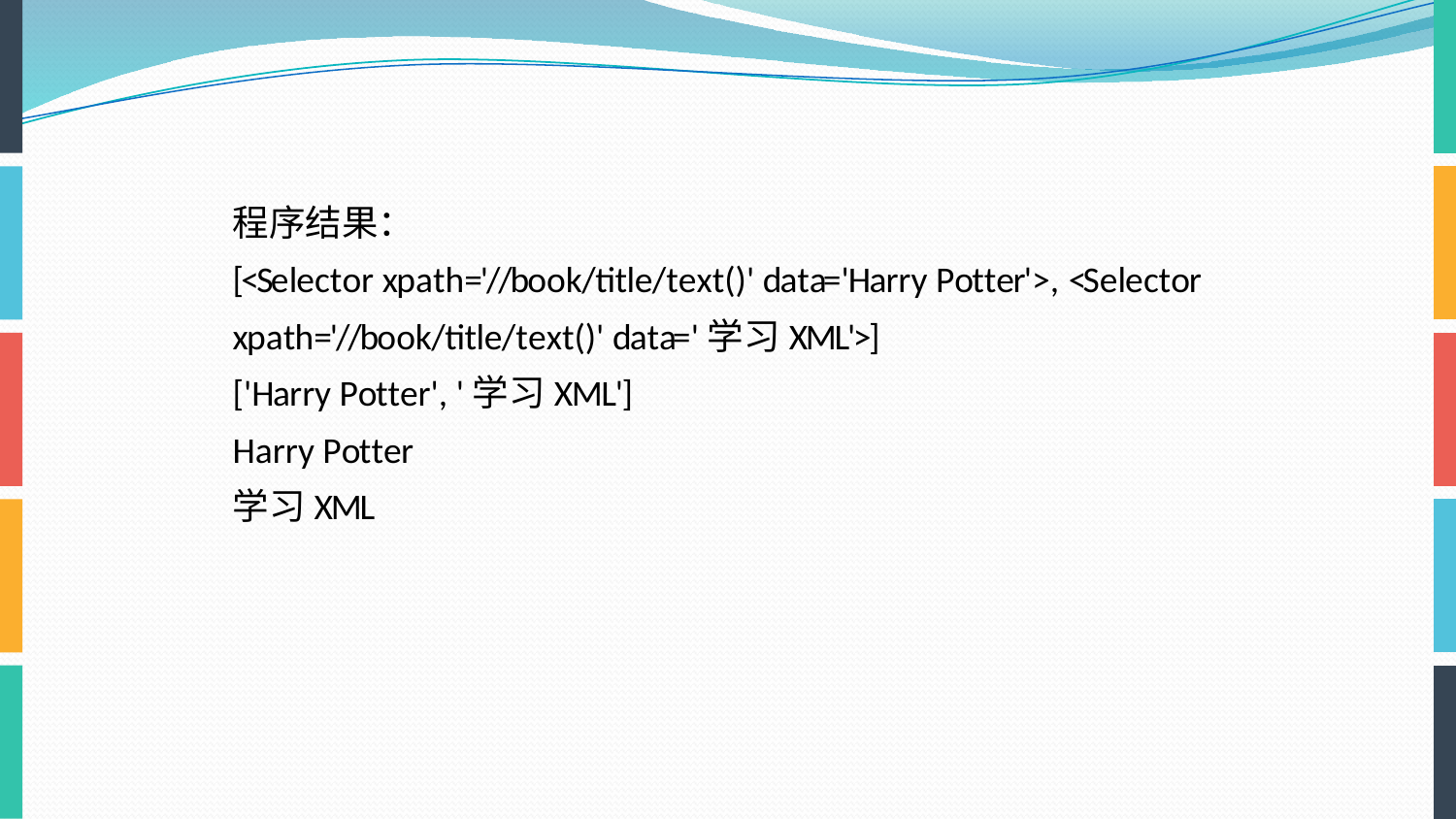

程序结果：
[<Selector xpath='//book/title/text()' data='Harry Potter'>, <Selector xpath='//book/title/text()' data='学习XML'>]
['Harry Potter', '学习XML']
Harry Potter
学习XML